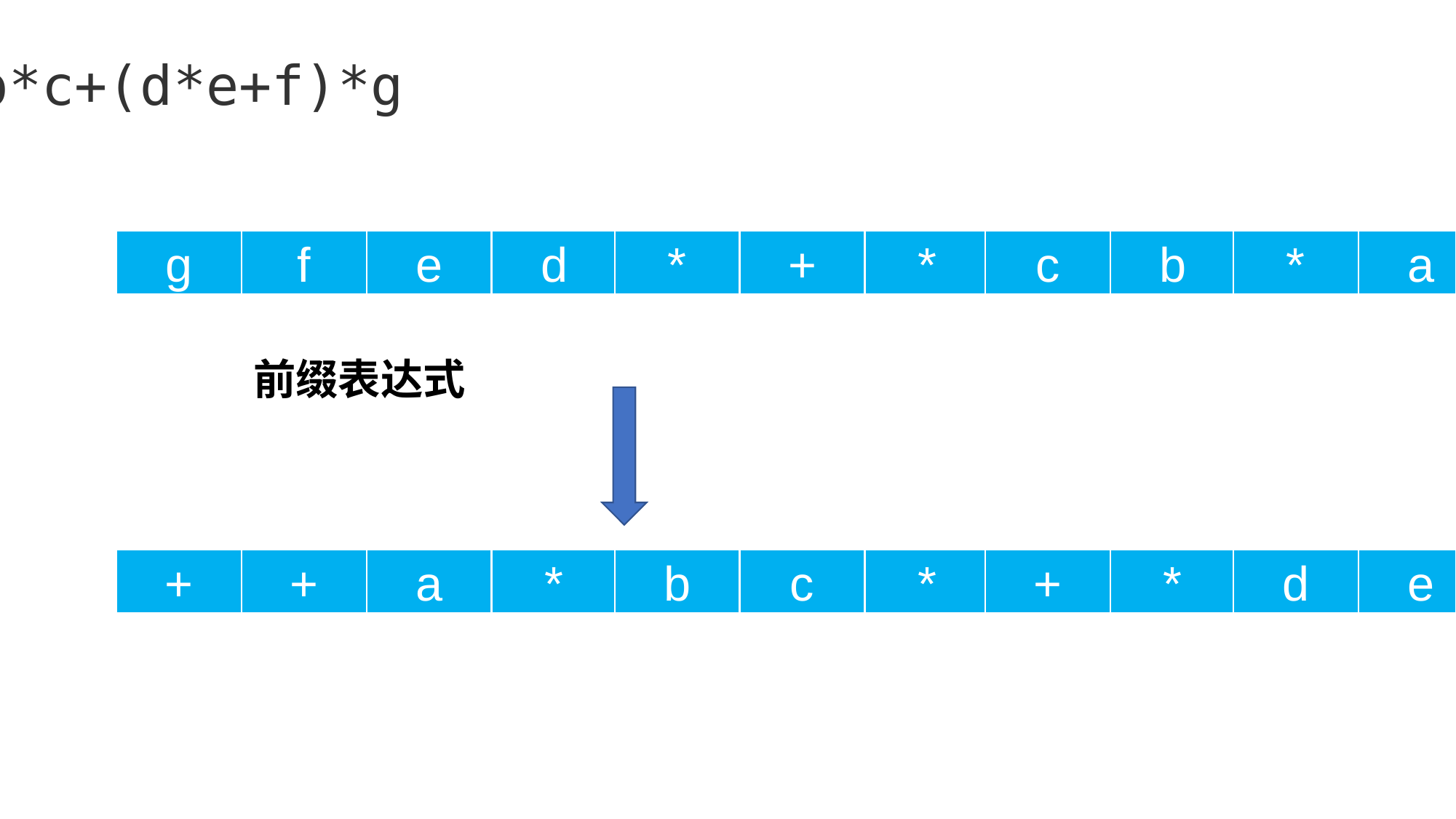

a+b*c+(d*e+f)*g
g
f
e
d
*
+
*
c
b
*
a
+
+

运算符栈
前缀表达式

+
+
a
*
b
c
*
+
*
d
e
f
g